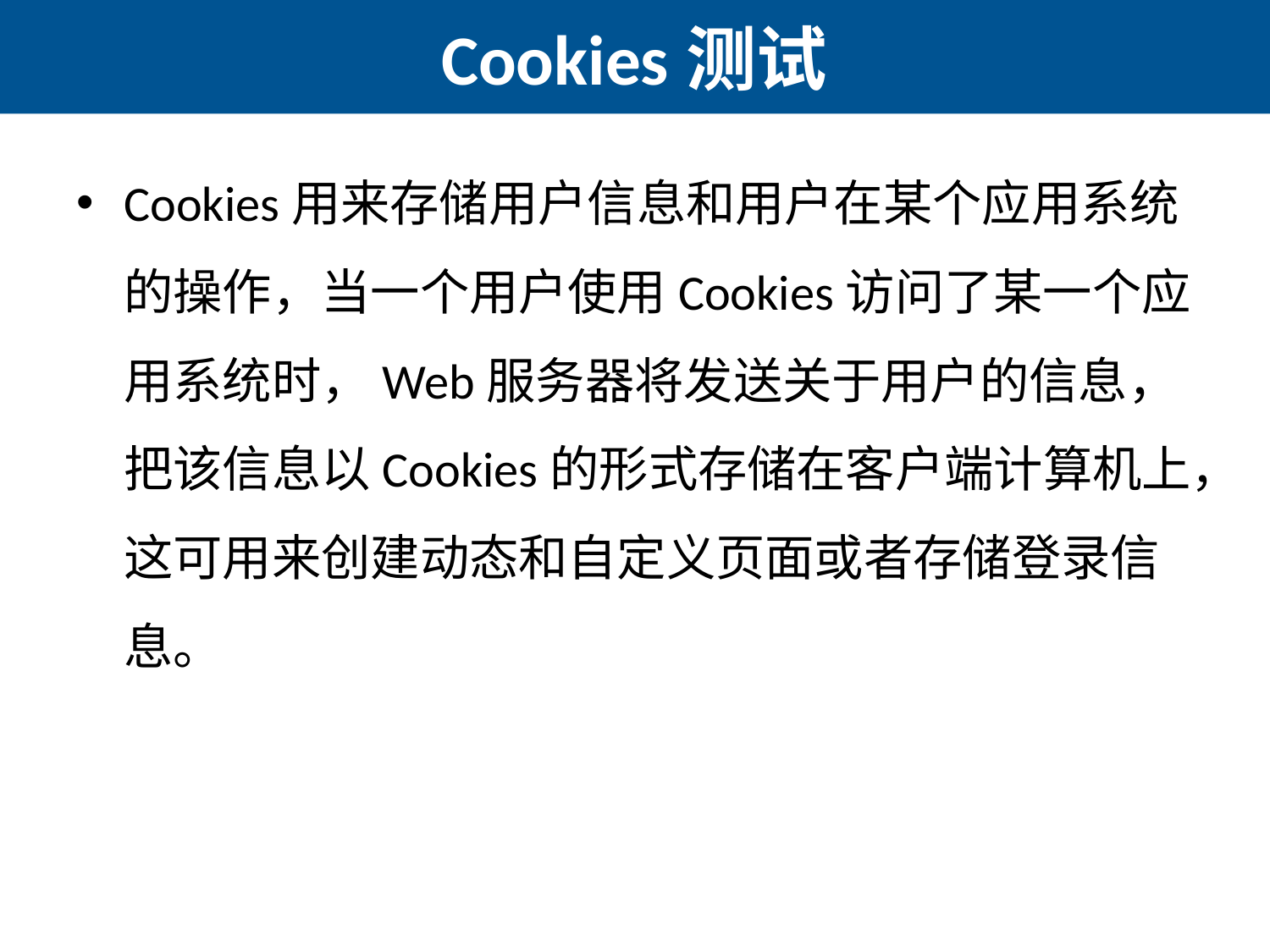

# Cookies测试
Cookies用来存储用户信息和用户在某个应用系统的操作，当一个用户使用Cookies访问了某一个应用系统时，Web服务器将发送关于用户的信息，把该信息以Cookies的形式存储在客户端计算机上，这可用来创建动态和自定义页面或者存储登录信息。